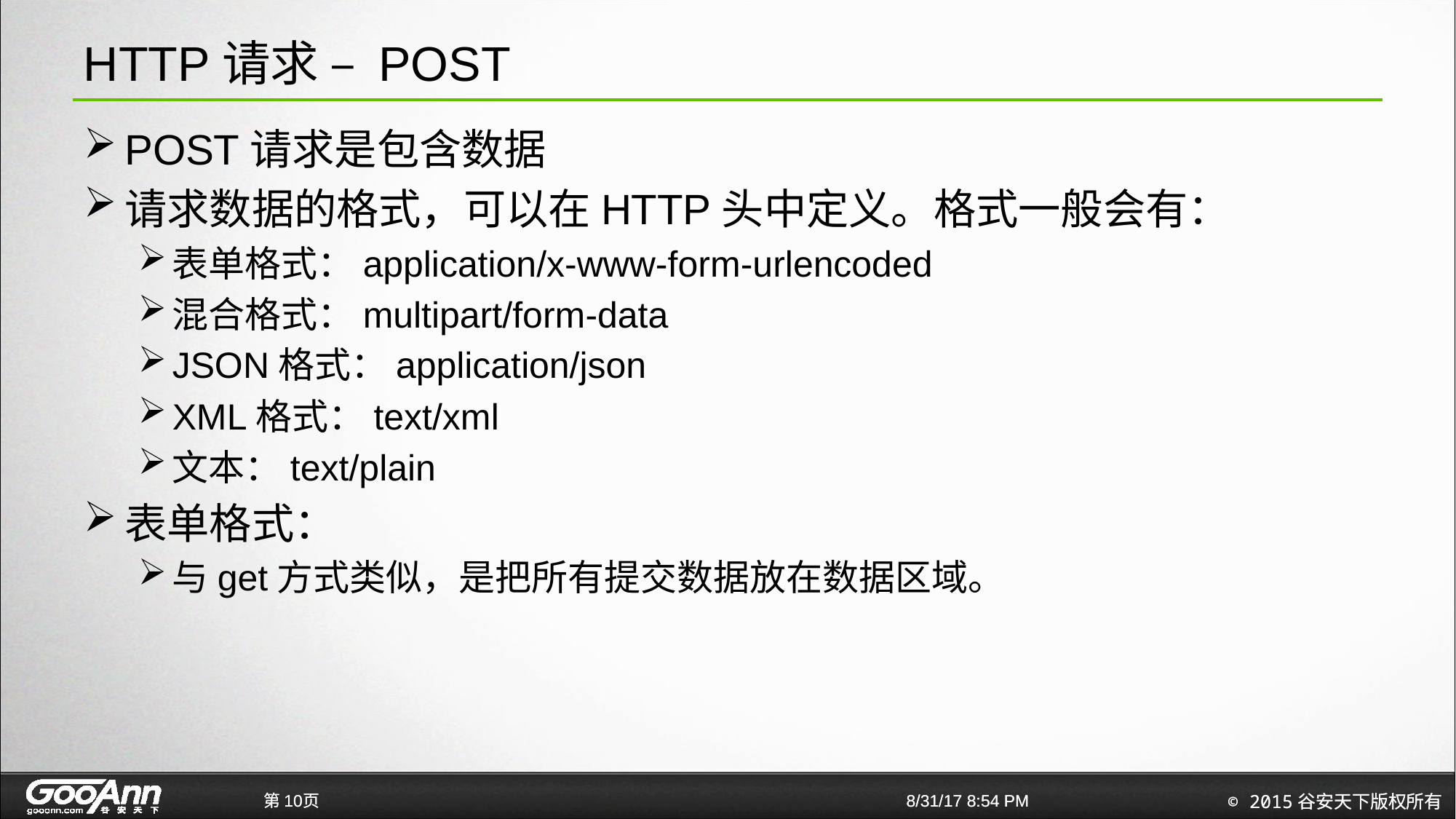

# HTTP请求 – POST
POST请求是包含数据
请求数据的格式，可以在HTTP头中定义。格式一般会有：
表单格式：application/x-www-form-urlencoded
混合格式：multipart/form-data
JSON格式：application/json
XML格式：text/xml
文本：text/plain
表单格式：
与get方式类似，是把所有提交数据放在数据区域。